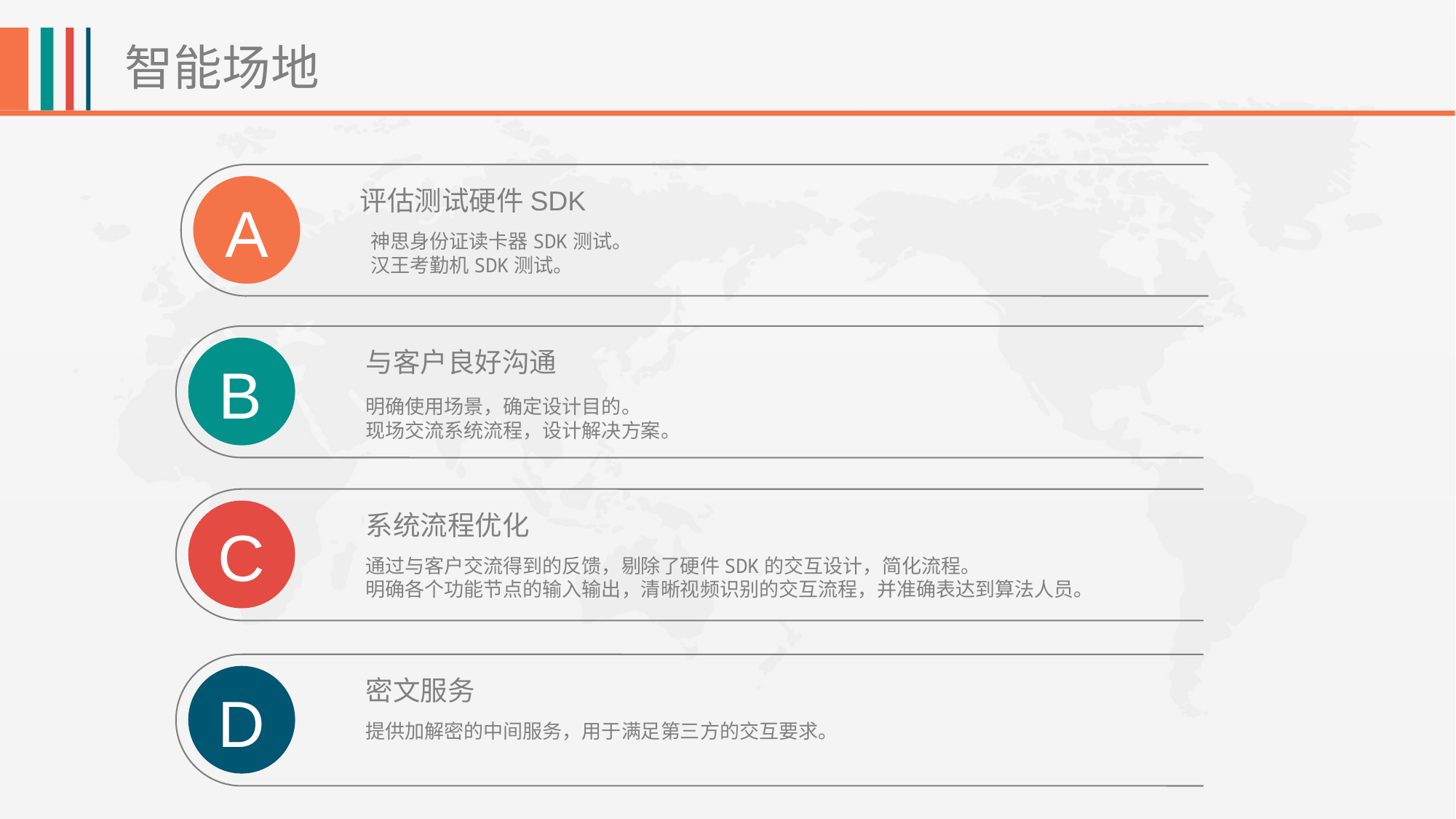

智能场地

评估测试硬件SDK
A
神思身份证读卡器SDK测试。
汉王考勤机SDK测试。

与客户良好沟通
B
明确使用场景，确定设计目的。
现场交流系统流程，设计解决方案。

系统流程优化
C
通过与客户交流得到的反馈，剔除了硬件SDK的交互设计，简化流程。
明确各个功能节点的输入输出，清晰视频识别的交互流程，并准确表达到算法人员。

密文服务
D
提供加解密的中间服务，用于满足第三方的交互要求。